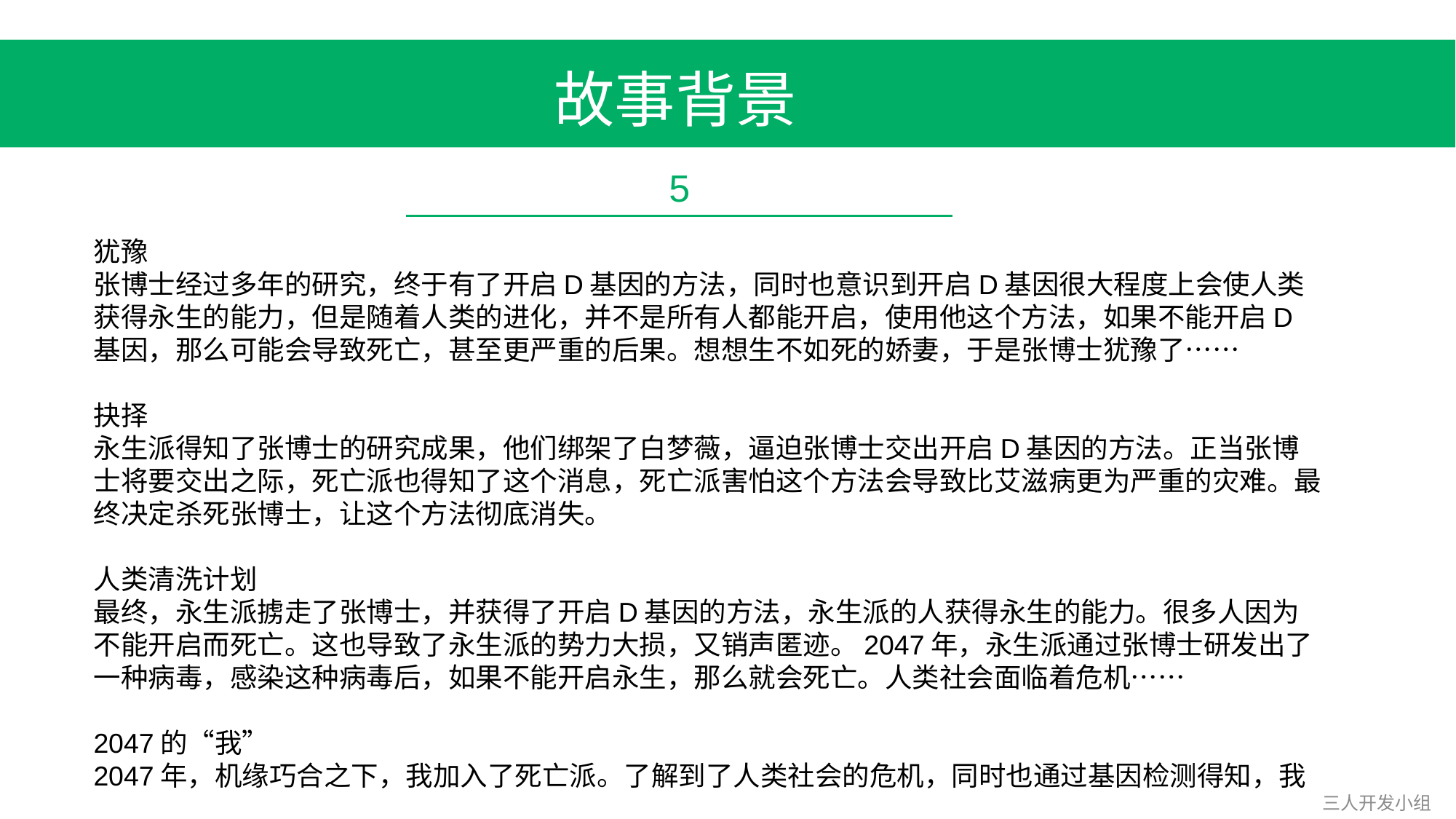

故事背景
5
犹豫
张博士经过多年的研究，终于有了开启D基因的方法，同时也意识到开启D基因很大程度上会使人类获得永生的能力，但是随着人类的进化，并不是所有人都能开启，使用他这个方法，如果不能开启D基因，那么可能会导致死亡，甚至更严重的后果。想想生不如死的娇妻，于是张博士犹豫了……

抉择
永生派得知了张博士的研究成果，他们绑架了白梦薇，逼迫张博士交出开启D基因的方法。正当张博士将要交出之际，死亡派也得知了这个消息，死亡派害怕这个方法会导致比艾滋病更为严重的灾难。最终决定杀死张博士，让这个方法彻底消失。

人类清洗计划
最终，永生派掳走了张博士，并获得了开启D基因的方法，永生派的人获得永生的能力。很多人因为不能开启而死亡。这也导致了永生派的势力大损，又销声匿迹。2047年，永生派通过张博士研发出了一种病毒，感染这种病毒后，如果不能开启永生，那么就会死亡。人类社会面临着危机……

2047的“我”
2047年，机缘巧合之下，我加入了死亡派。了解到了人类社会的危机，同时也通过基因检测得知，我
三人开发小组